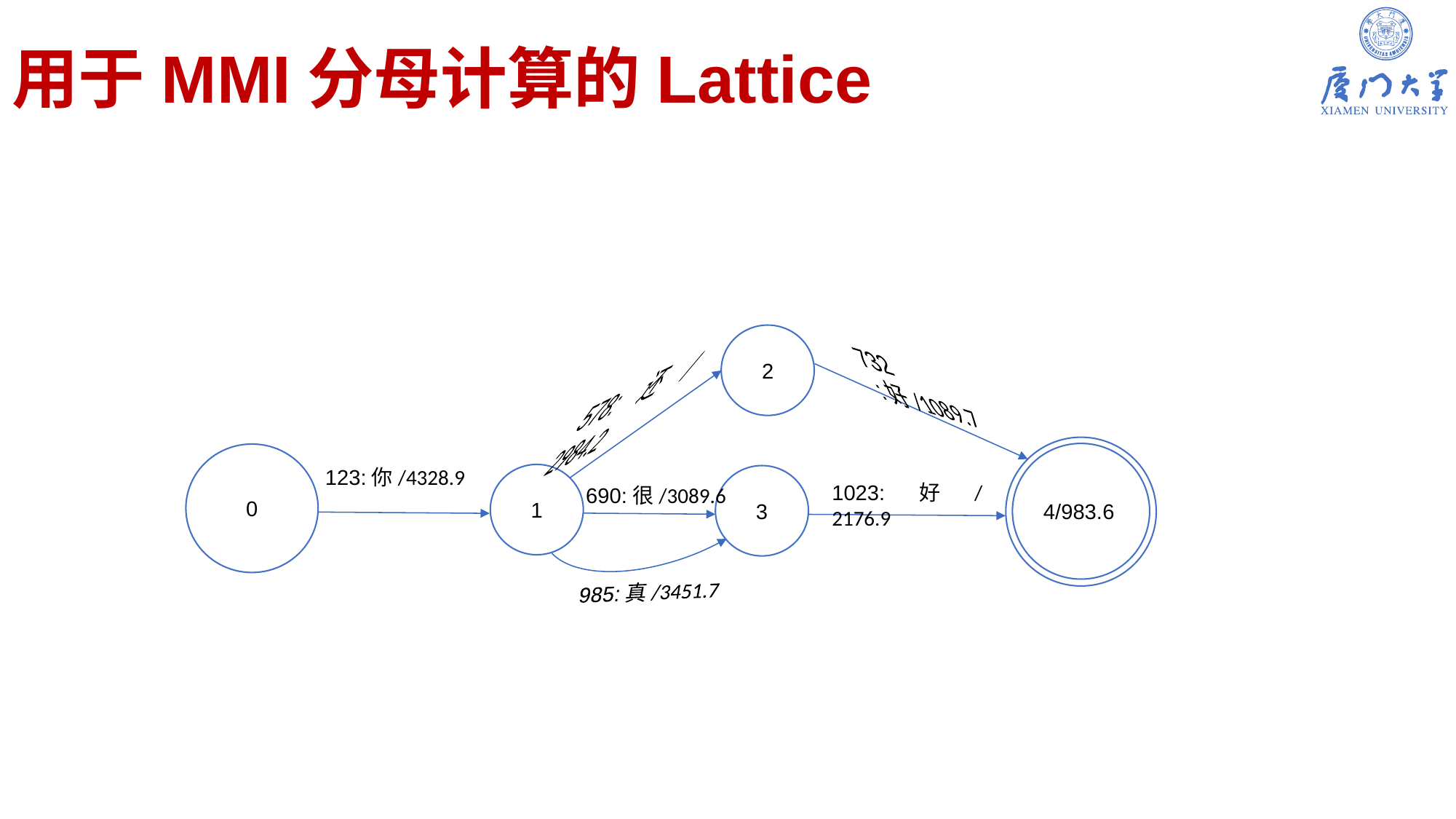

# 用于MMI分母计算的Lattice
2
732 :好/1089.7
578:还/2984.2

4/983.6
4/983.6
0
123:你/4328.9
1
3
1023:好/2176.9
690:很/3089.6
985:真/3451.7